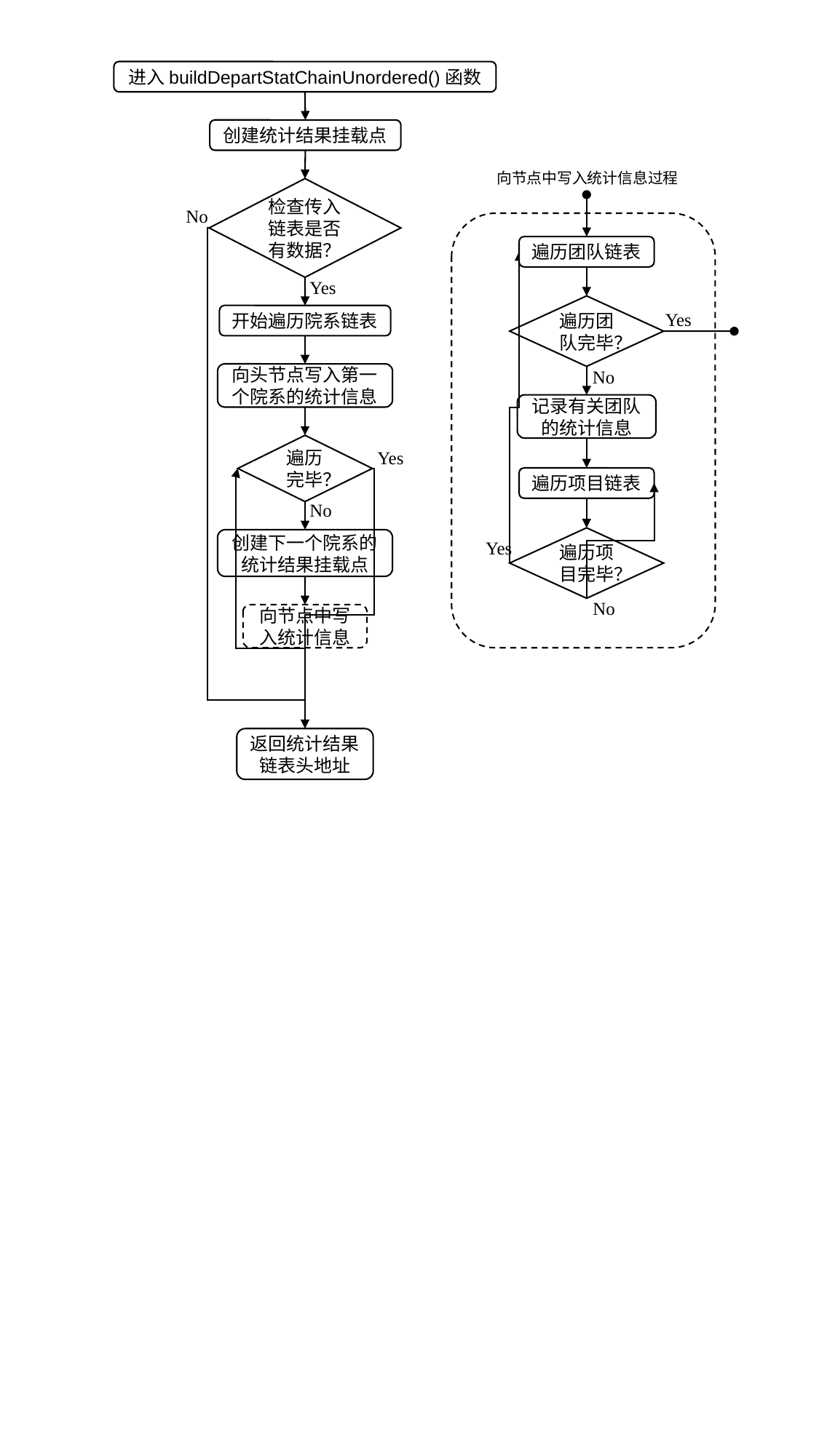

进入buildDepartStatChainUnordered()函数
创建统计结果挂载点
检查传入链表是否有数据？
No
Yes
开始遍历院系链表
向头节点写入第一个院系的统计信息
遍历完毕？
Yes
No
创建下一个院系的统计结果挂载点
向节点中写入统计信息
返回统计结果链表头地址
向节点中写入统计信息过程

遍历团队链表
遍历团队完毕？
Yes
No
记录有关团队的统计信息
遍历项目链表
遍历项目完毕？
Yes
No